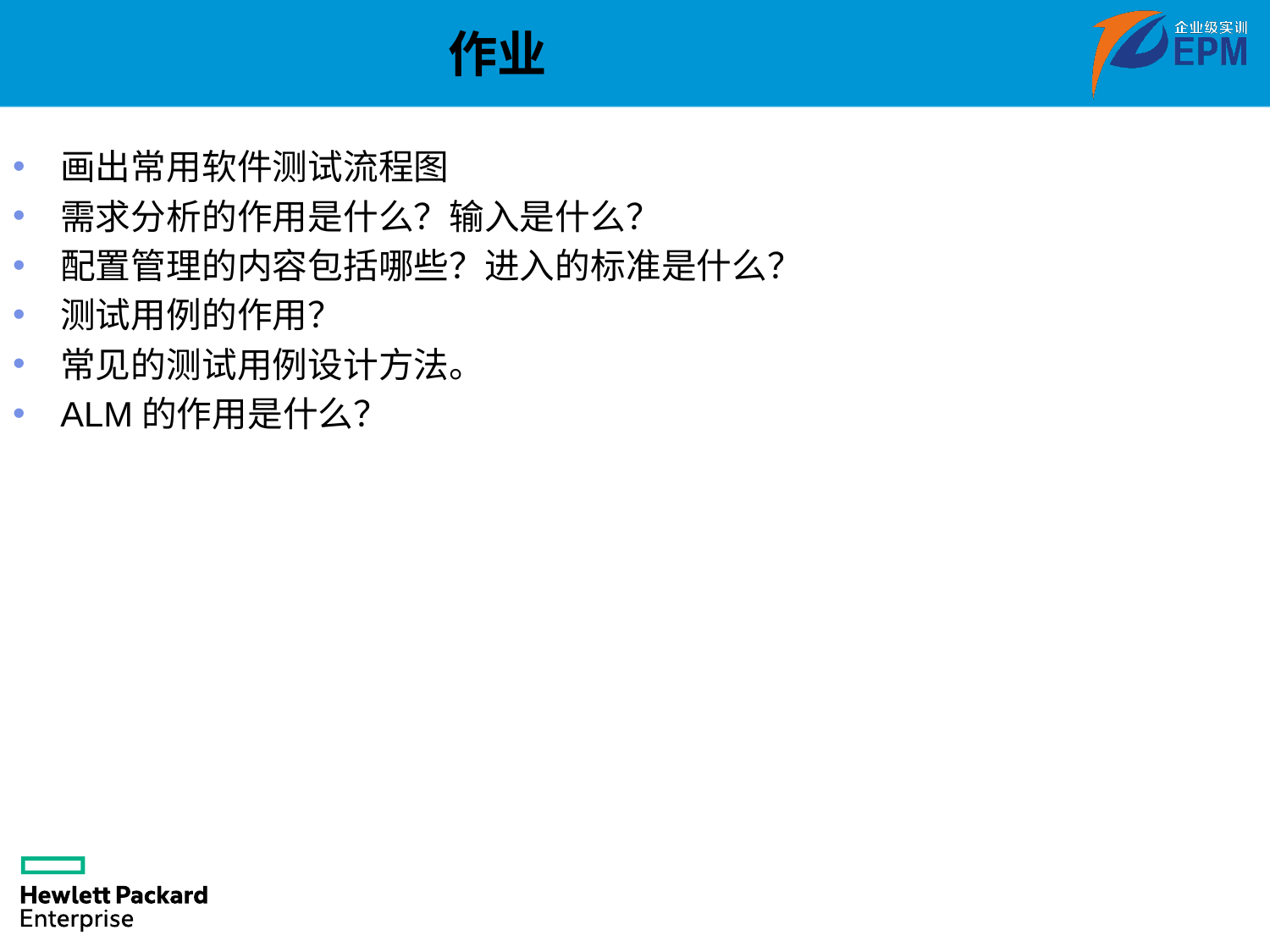

作业
画出常用软件测试流程图
需求分析的作用是什么？输入是什么？
配置管理的内容包括哪些？进入的标准是什么？
测试用例的作用？
常见的测试用例设计方法。
ALM的作用是什么？